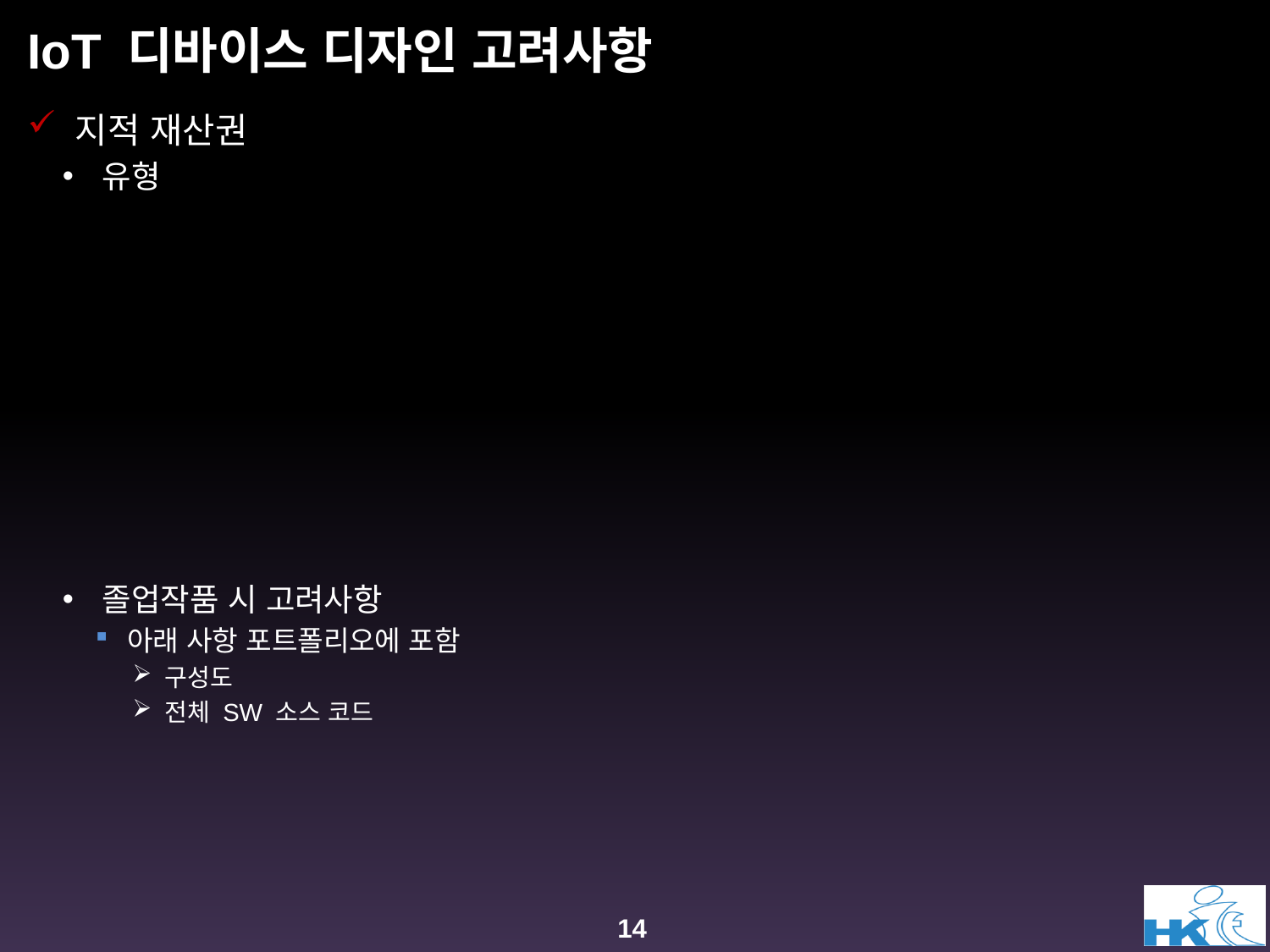

# IoT 디바이스 디자인 고려사항
지적 재산권
유형

졸업작품 시 고려사항
아래 사항 포트폴리오에 포함
구성도
전체 SW 소스 코드

14